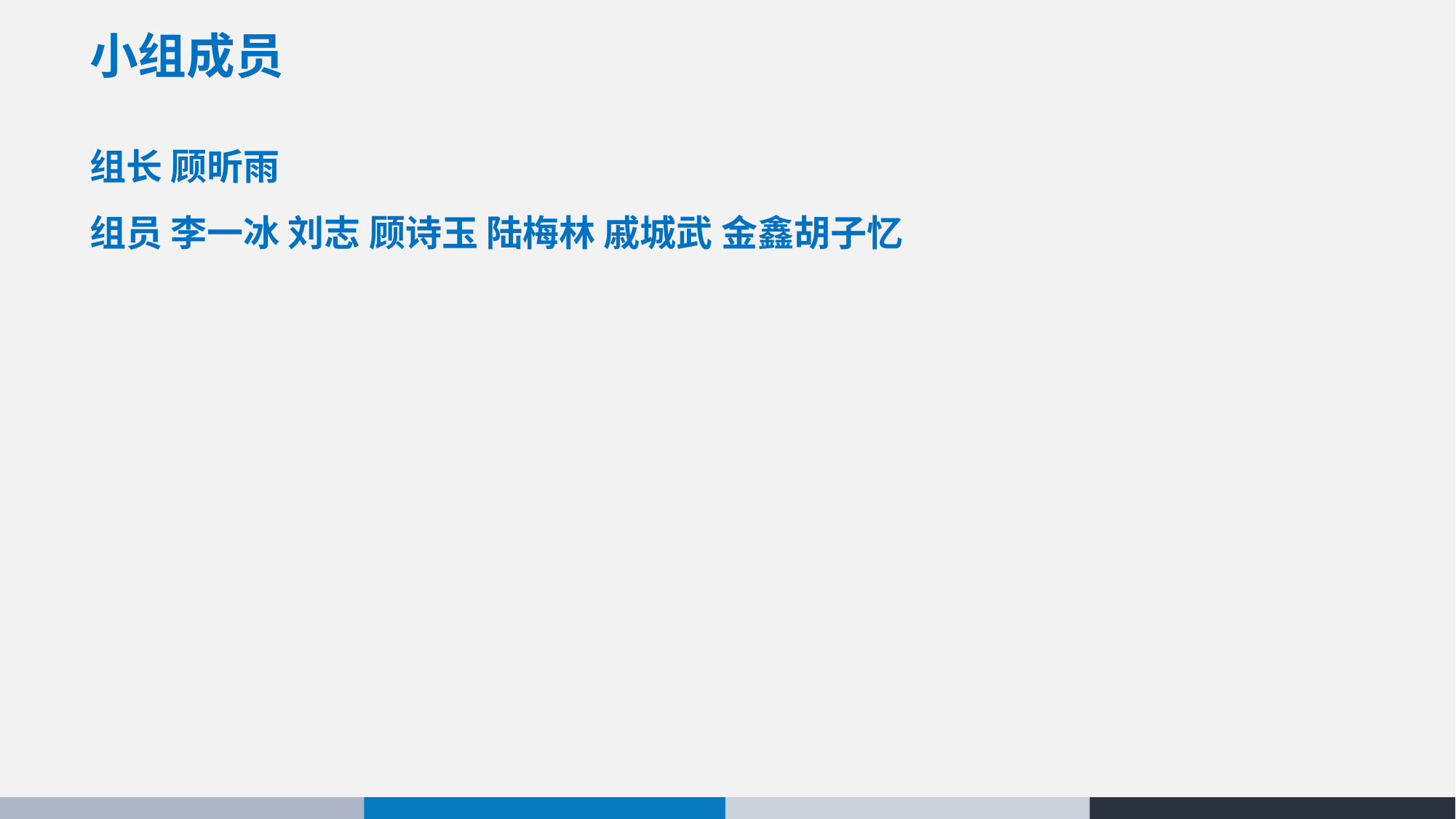

# 小组成员
组长 顾昕雨
组员 李一冰 刘志 顾诗玉 陆梅林 戚城武 金鑫胡子忆